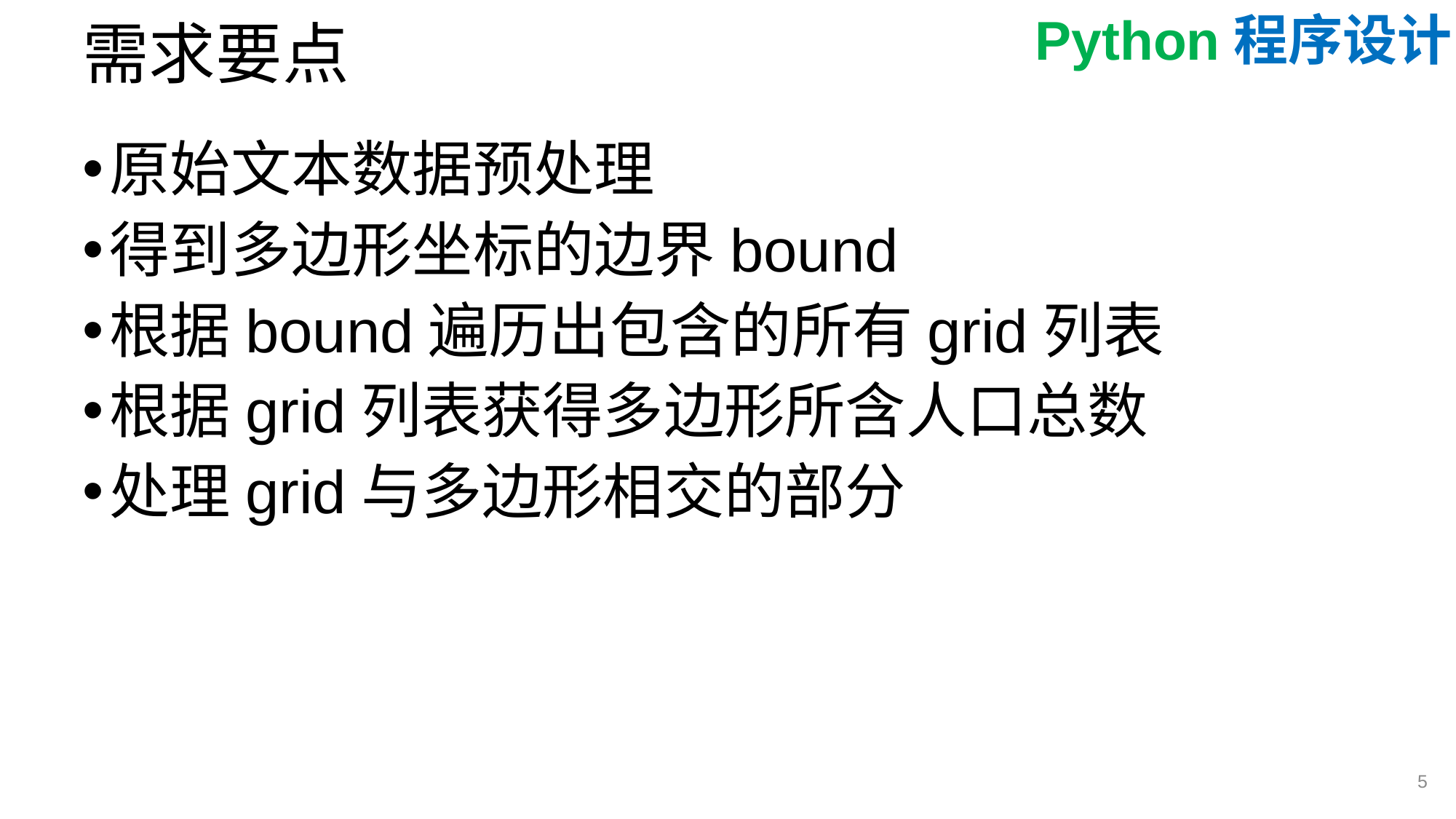

# 需求要点
原始文本数据预处理
得到多边形坐标的边界bound
根据bound遍历出包含的所有grid列表
根据grid列表获得多边形所含人口总数
处理grid与多边形相交的部分
5